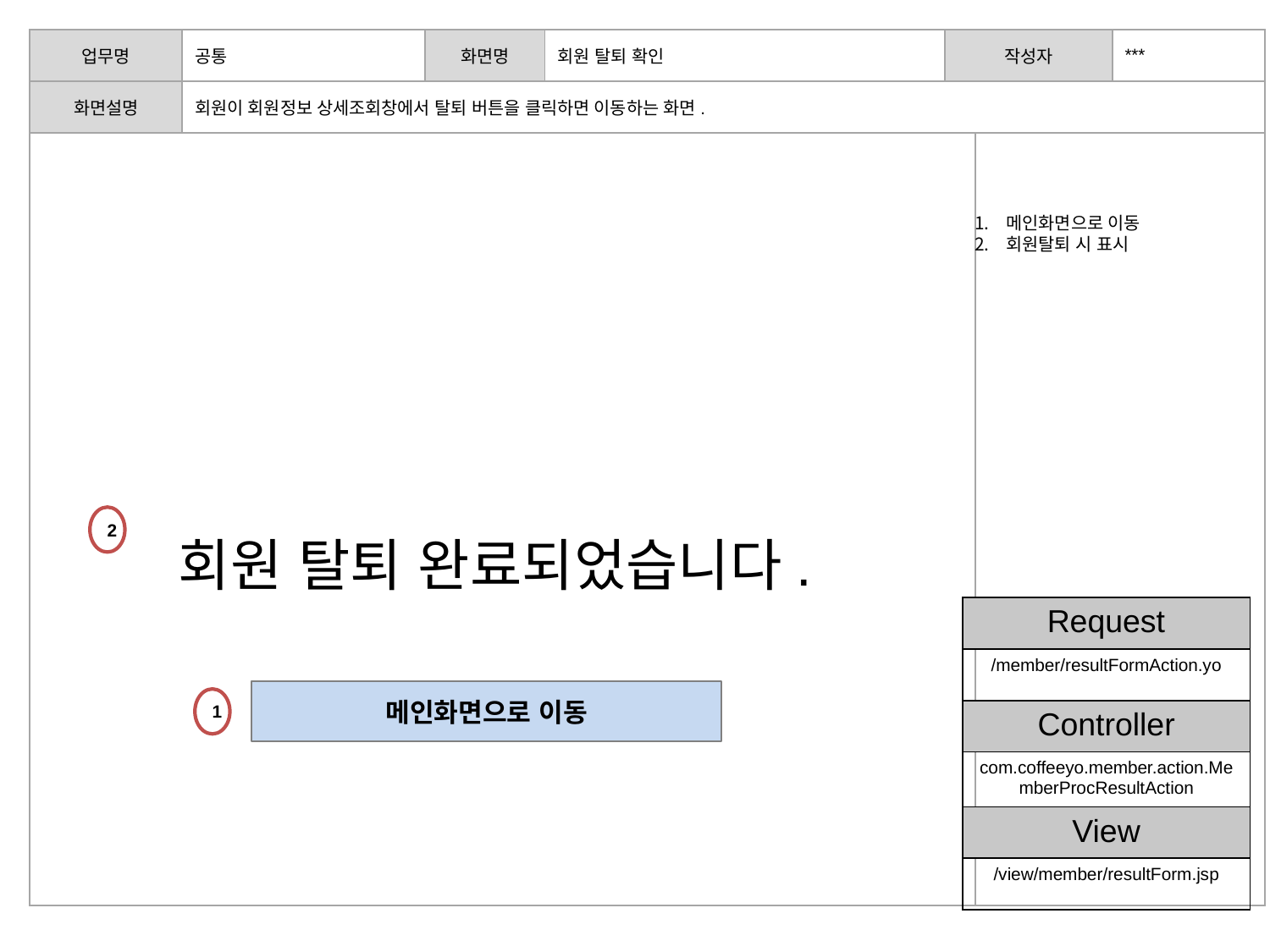

| 업무명 | 공통 | 화면명 | 회원 탈퇴 확인 | 작성자 |  | \*\*\* |
| --- | --- | --- | --- | --- | --- | --- |
| 화면설명 | 회원이 회원정보 상세조회창에서 탈퇴 버튼을 클릭하면 이동하는 화면. |  |  |  |  |  |
|  |  |  |  |  |  |  |
1
메인화면으로 이동
회원탈퇴 시 표시

6
7
2
회원 탈퇴 완료되었습니다.
| Request |
| --- |
| /member/resultFormAction.yo |
| Controller |
| com.coffeeyo.member.action.MemberProcResultAction |
| View |
| /view/member/resultForm.jsp |
메인화면으로 이동
1